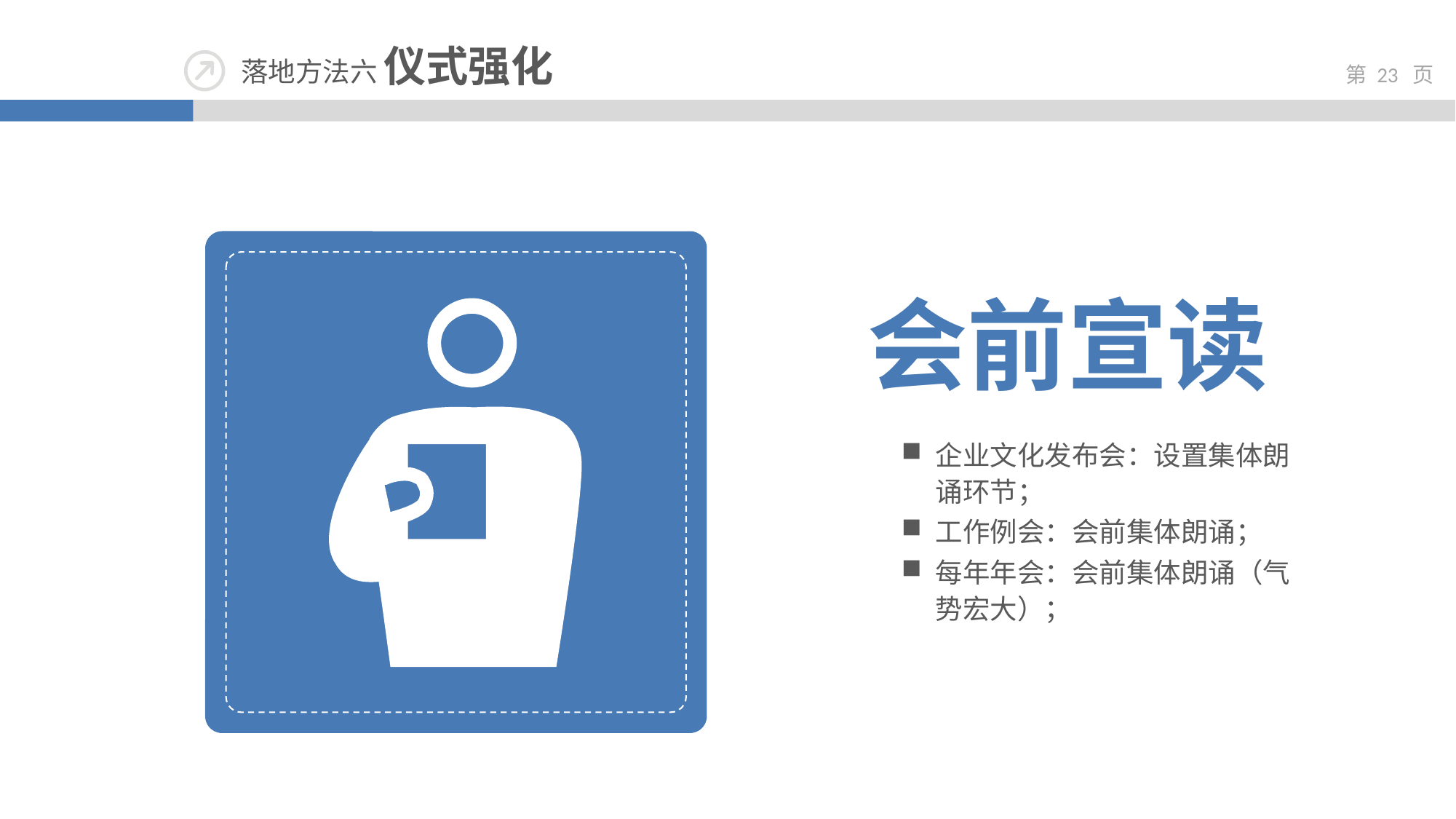

会前宣读

企业文化发布会：设置集体朗诵环节；
工作例会：会前集体朗诵；
每年年会：会前集体朗诵（气势宏大）；